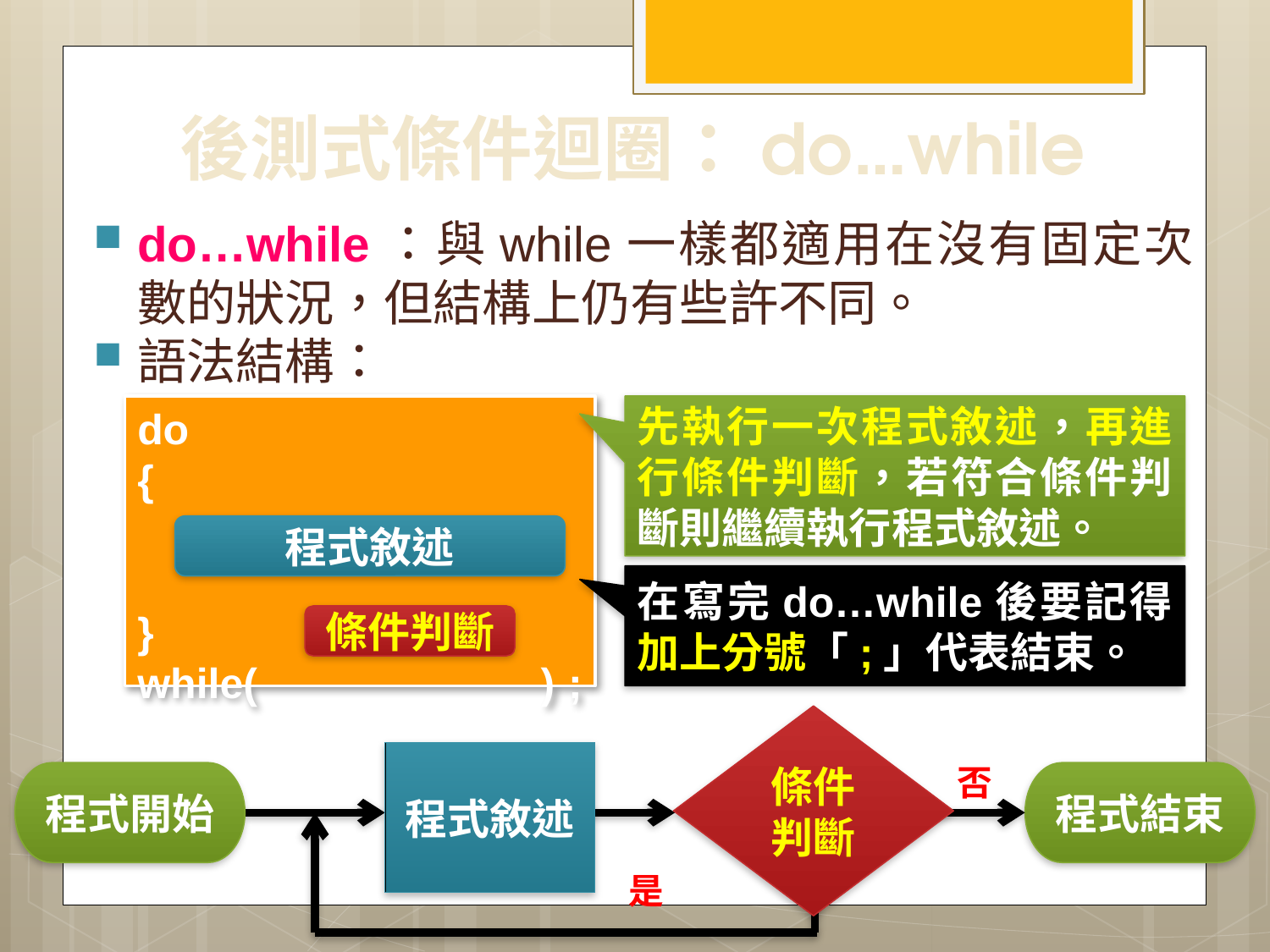

# 後測式條件迴圈：do…while
do…while：與while一樣都適用在沒有固定次數的狀況，但結構上仍有些許不同。
語法結構：

do
{

} while(                        ) ;
先執行一次程式敘述，再進行條件判斷，若符合條件判斷則繼續執行程式敘述。
程式敘述
條件判斷
在寫完do…while後要記得加上分號「;」代表結束。
條件判斷
程式敘述
否
程式開始
程式結束
是